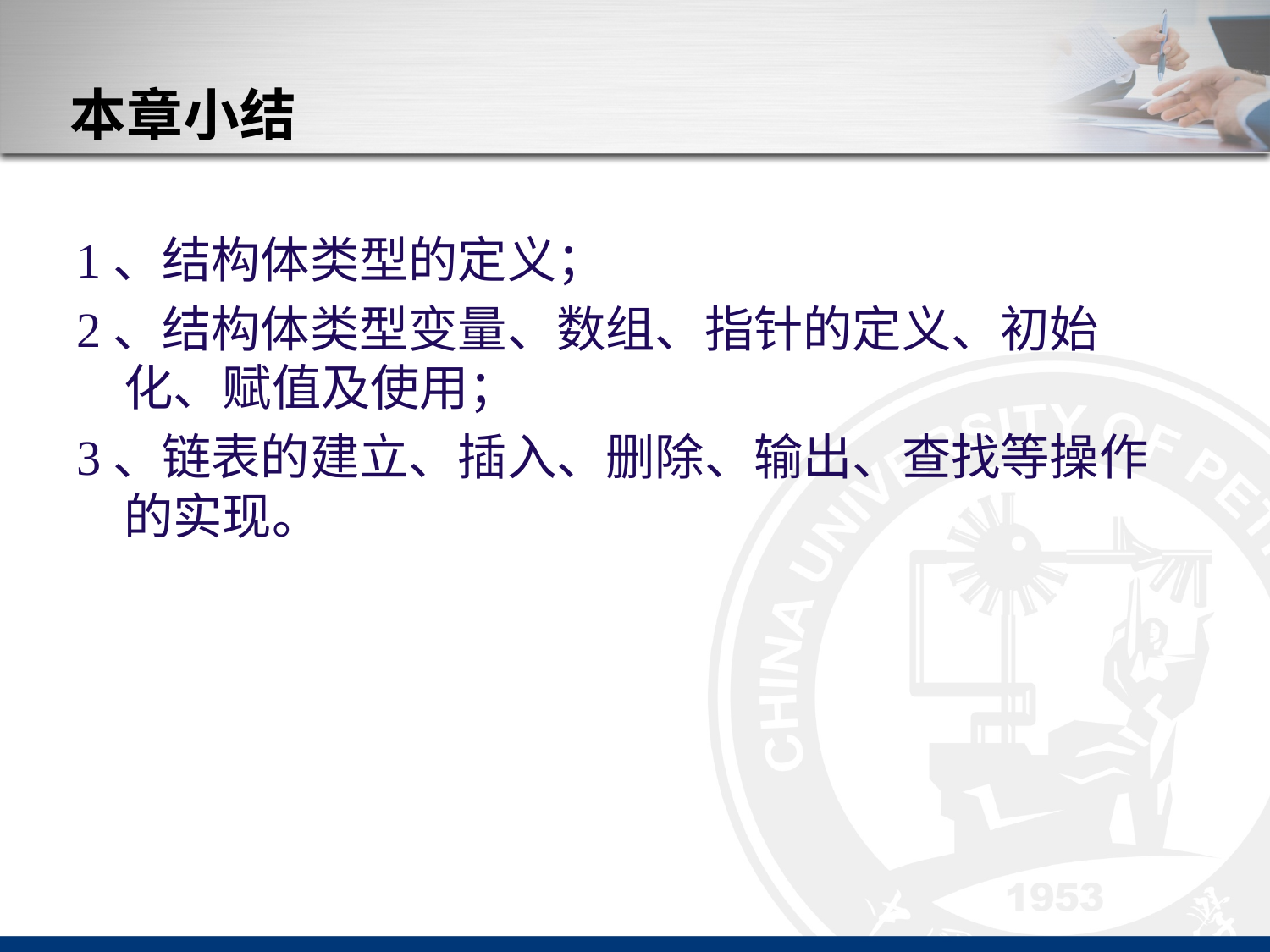

# 本章小结
1、结构体类型的定义；
2、结构体类型变量、数组、指针的定义、初始化、赋值及使用；
3、链表的建立、插入、删除、输出、查找等操作的实现。